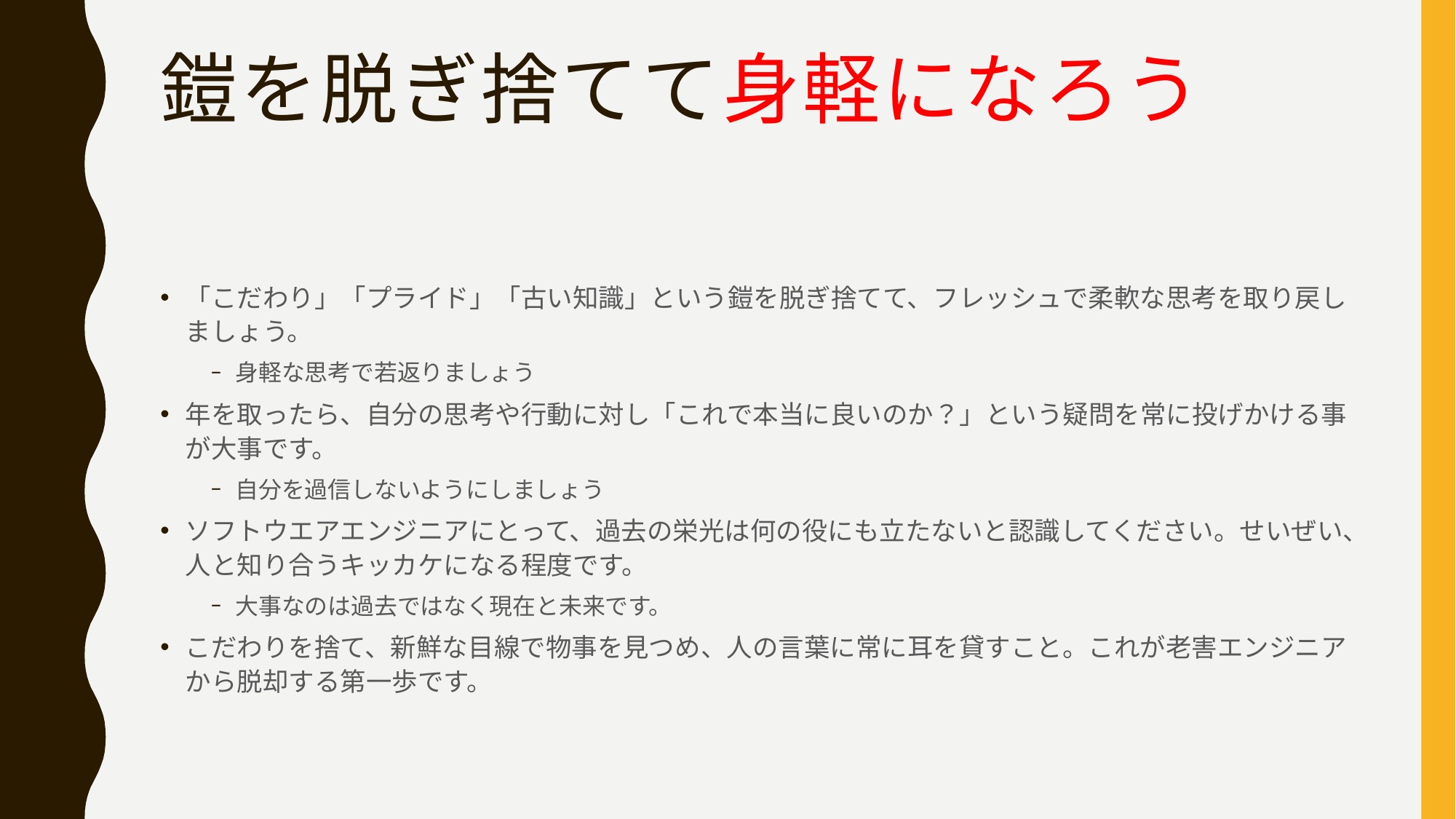

# 鎧を脱ぎ捨てて身軽になろう
「こだわり」「プライド」「古い知識」という鎧を脱ぎ捨てて、フレッシュで柔軟な思考を取り戻しましょう。
身軽な思考で若返りましょう
年を取ったら、自分の思考や行動に対し「これで本当に良いのか？」という疑問を常に投げかける事が大事です。
自分を過信しないようにしましょう
ソフトウエアエンジニアにとって、過去の栄光は何の役にも立たないと認識してください。せいぜい、人と知り合うキッカケになる程度です。
大事なのは過去ではなく現在と未来です。
こだわりを捨て、新鮮な目線で物事を見つめ、人の言葉に常に耳を貸すこと。これが老害エンジニアから脱却する第一歩です。